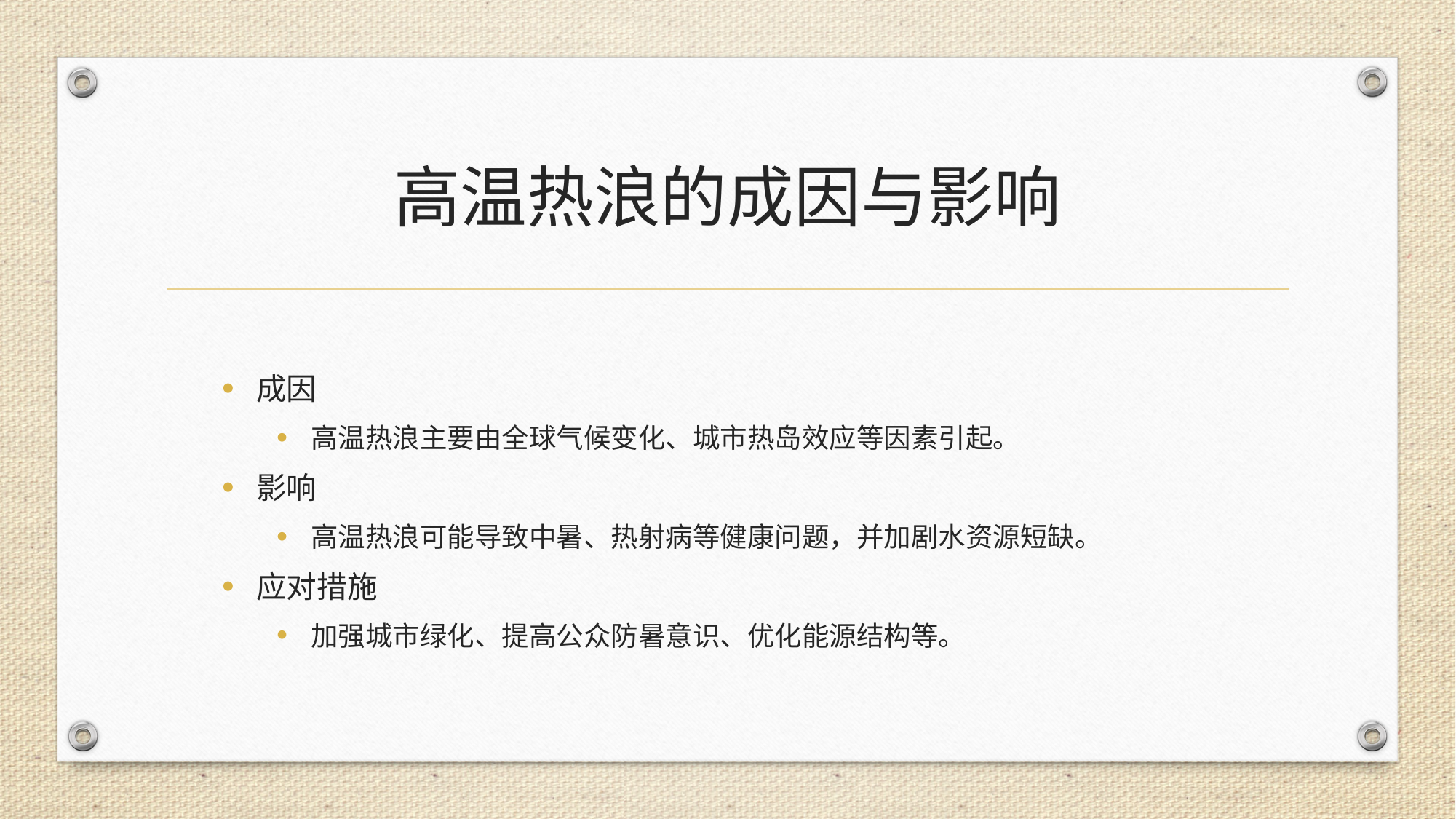

# 高温热浪的成因与影响

成因
高温热浪主要由全球气候变化、城市热岛效应等因素引起。
影响
高温热浪可能导致中暑、热射病等健康问题，并加剧水资源短缺。
应对措施
加强城市绿化、提高公众防暑意识、优化能源结构等。